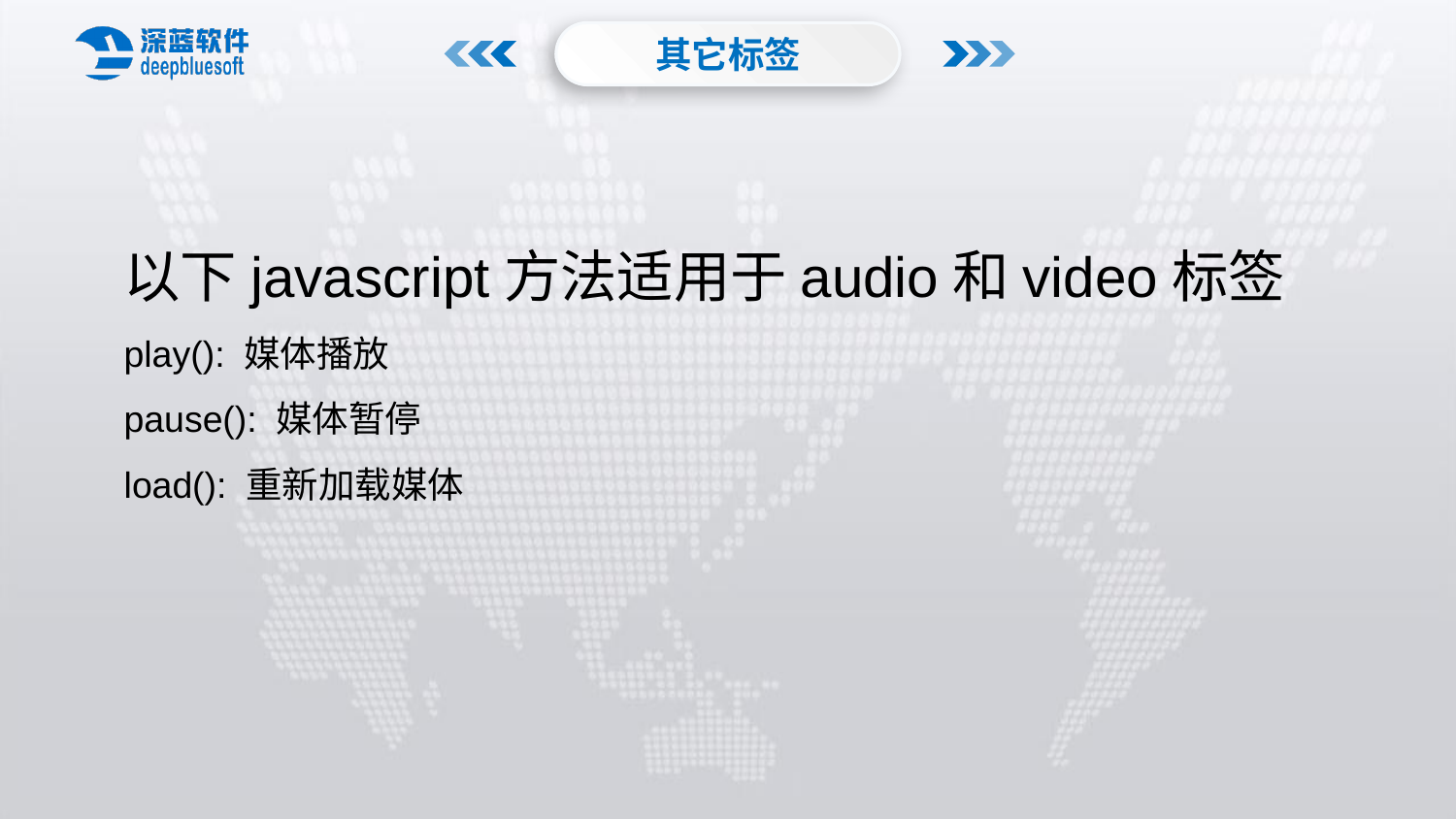

其它标签

以下javascript方法适用于audio和video标签
play(): 媒体播放
pause(): 媒体暂停
load(): 重新加载媒体